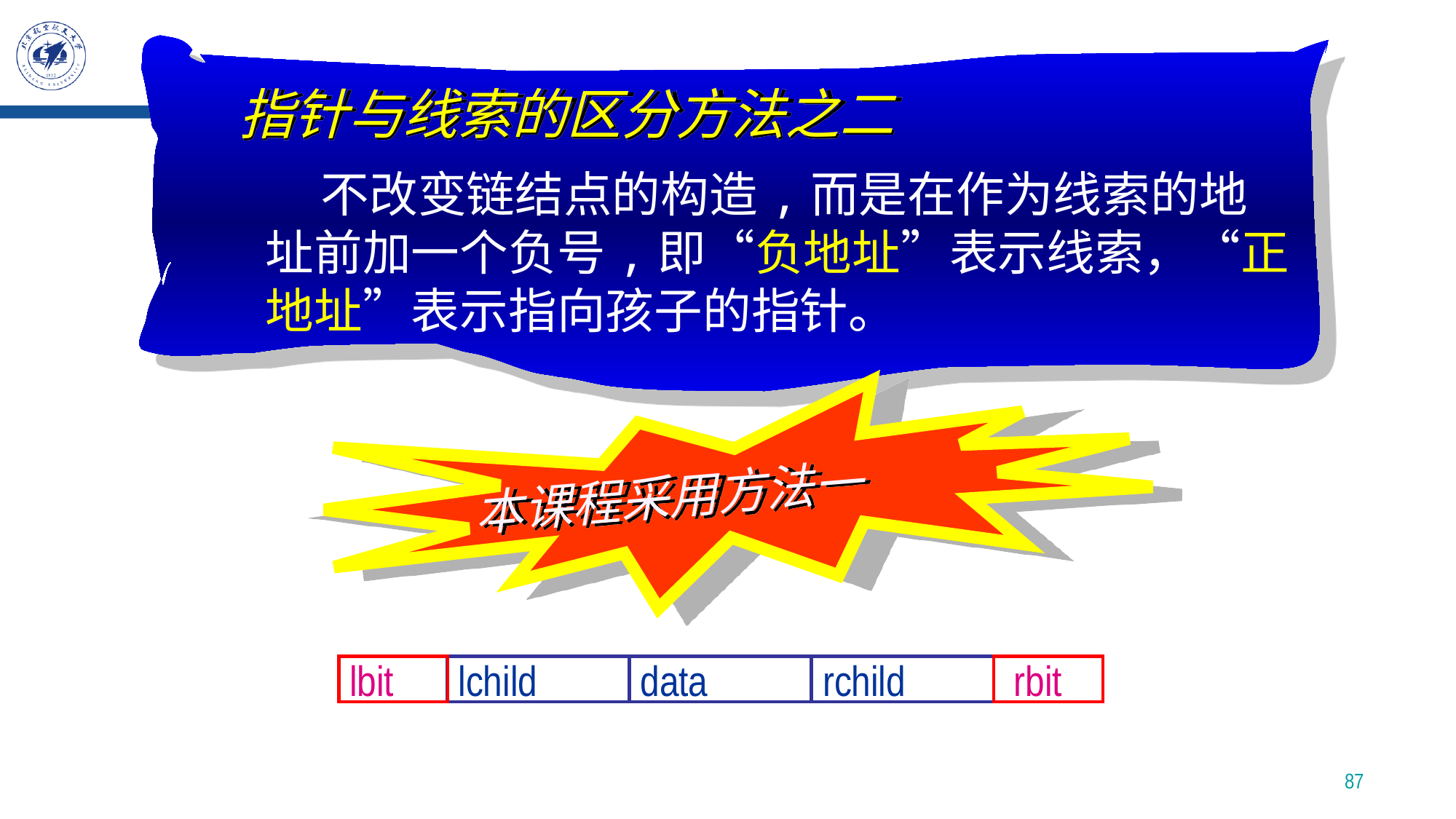

指针与线索的区分方法之二

    不改变链结点的构造,而是在作为线索的地址前加一个负号,即“负地址”表示线索，“正地址”表示指向孩子的指针。

本课程采用方法一
lbit

lchild
data
rchild

rbit
87